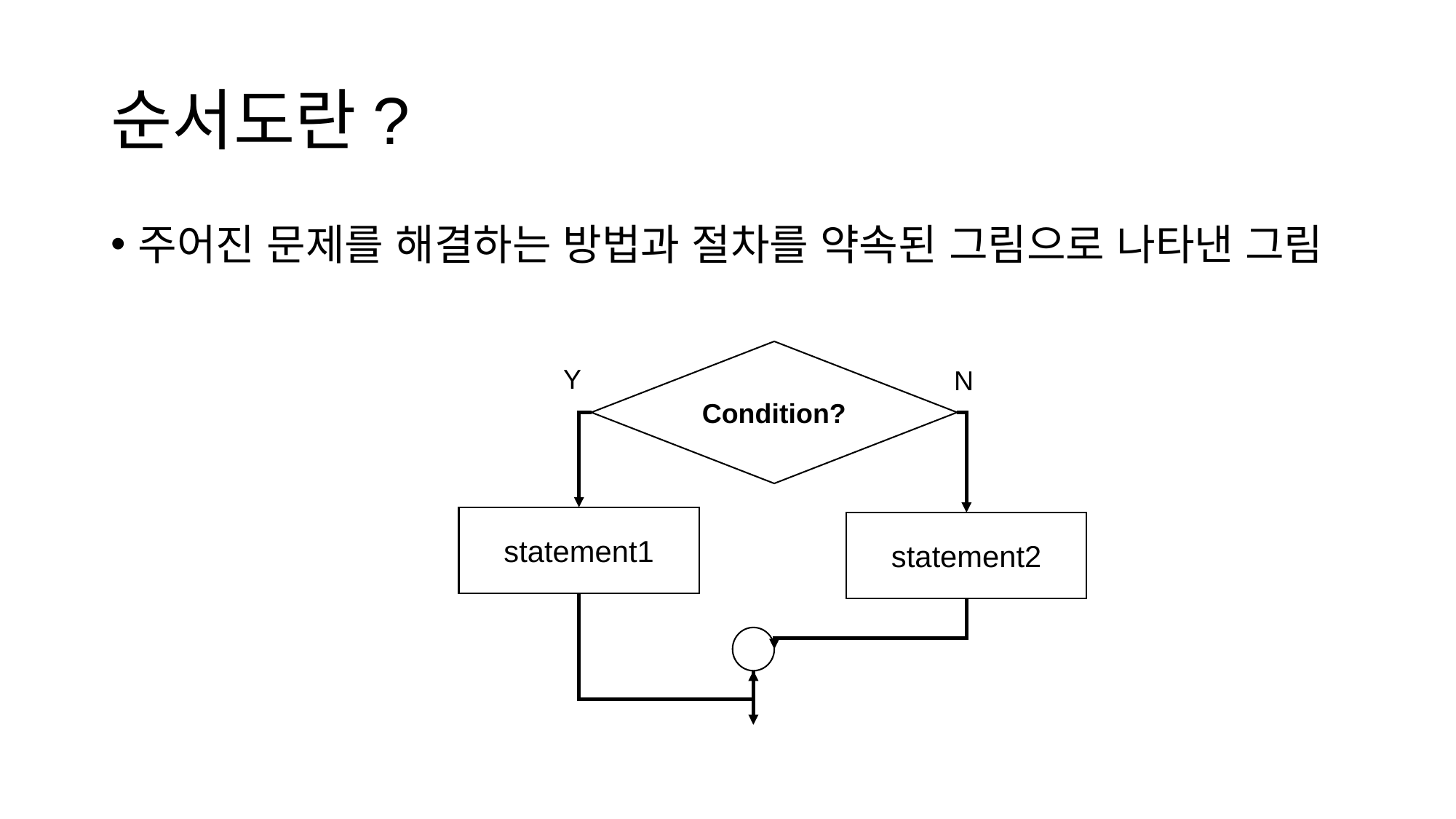

# 순서도란?
주어진 문제를 해결하는 방법과 절차를 약속된 그림으로 나타낸 그림

Condition?
Y
N
statement1
statement2